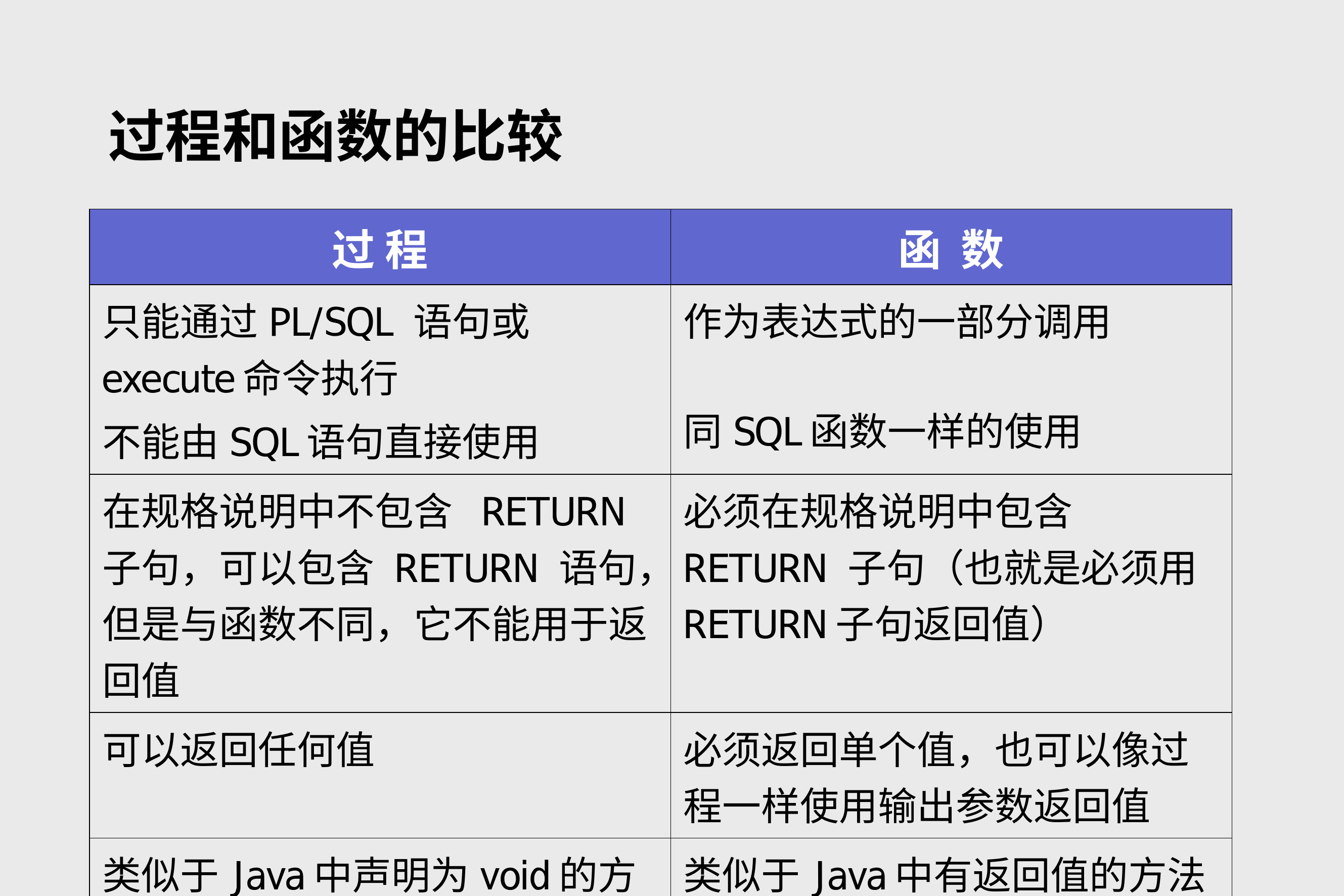

# 过程和函数的比较
| 过 程 | 函 数 |
| --- | --- |
| 只能通过PL/SQL 语句或execute命令执行 不能由SQL语句直接使用 | 作为表达式的一部分调用 同SQL函数一样的使用 |
| 在规格说明中不包含 RETURN 子句，可以包含 RETURN 语句，但是与函数不同，它不能用于返回值 | 必须在规格说明中包含 RETURN 子句（也就是必须用RETURN子句返回值） |
| 可以返回任何值 | 必须返回单个值，也可以像过程一样使用输出参数返回值 |
| 类似于Java中声明为void的方法 | 类似于Java中有返回值的方法 |